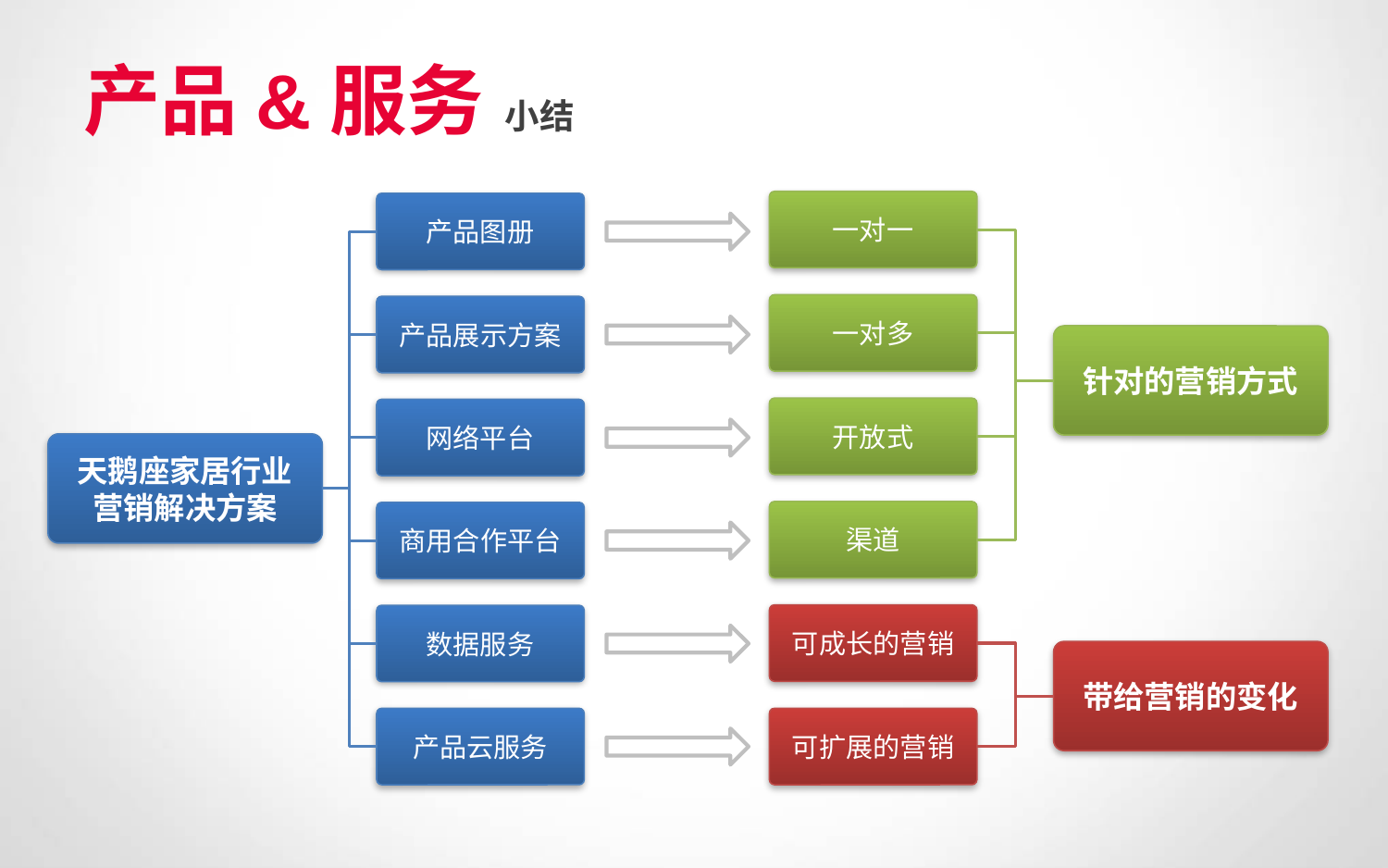

产品&服务 小结
一对一
产品图册

一对多
产品展示方案

针对的营销方式
开放式
网络平台

天鹅座家居行业
营销解决方案
渠道
商用合作平台

可成长的营销
数据服务

带给营销的变化
产品云服务
可扩展的营销